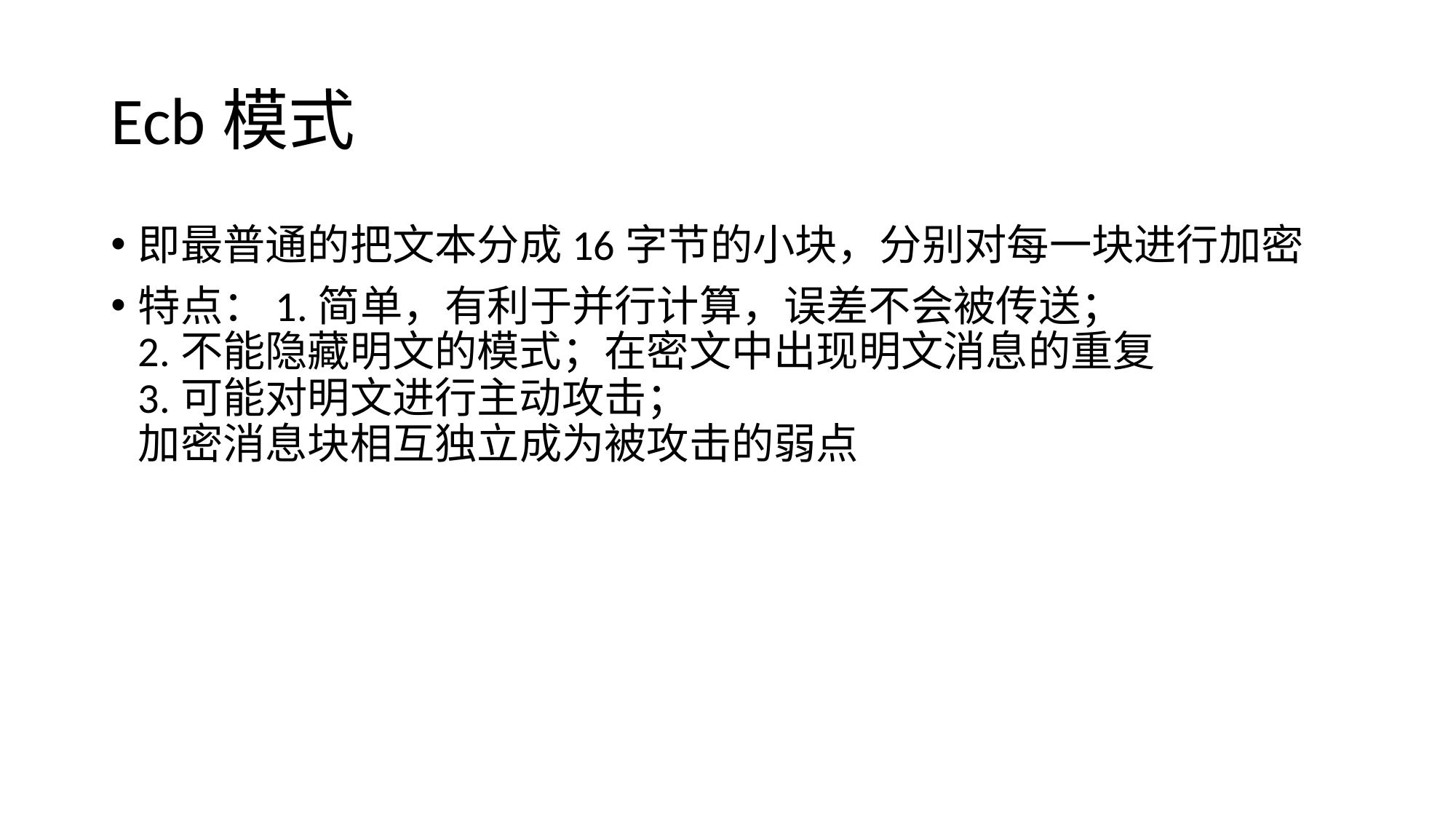

# Ecb模式
即最普通的把文本分成16字节的小块，分别对每一块进行加密
特点：1.简单，有利于并行计算，误差不会被传送；
2.不能隐藏明文的模式；在密文中出现明文消息的重复 
3.可能对明文进行主动攻击；
加密消息块相互独立成为被攻击的弱点